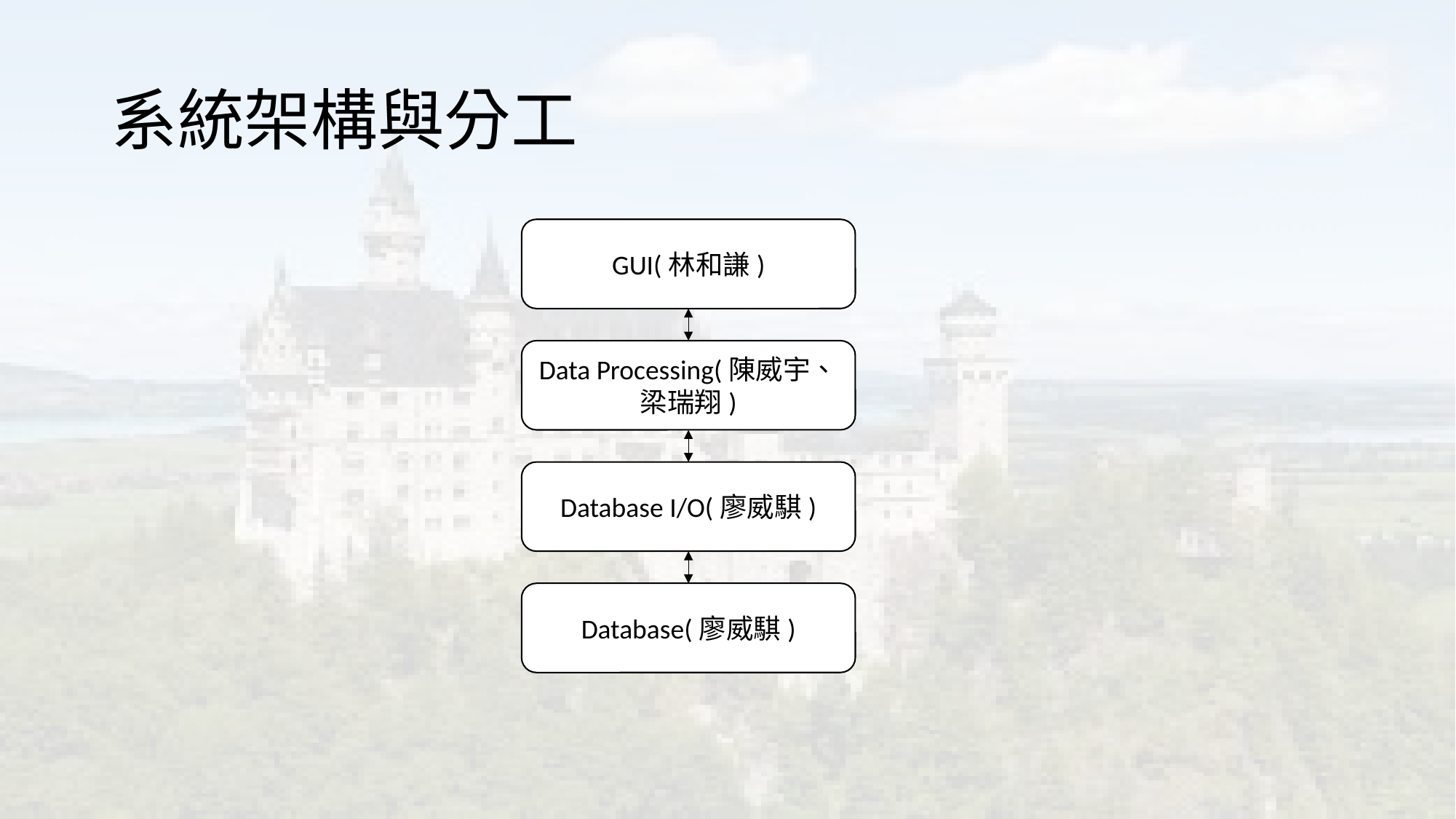

# 系統架構與分工
GUI(林和謙)
Data Processing(陳威宇、梁瑞翔)
Database I/O(廖威騏)
Database(廖威騏)